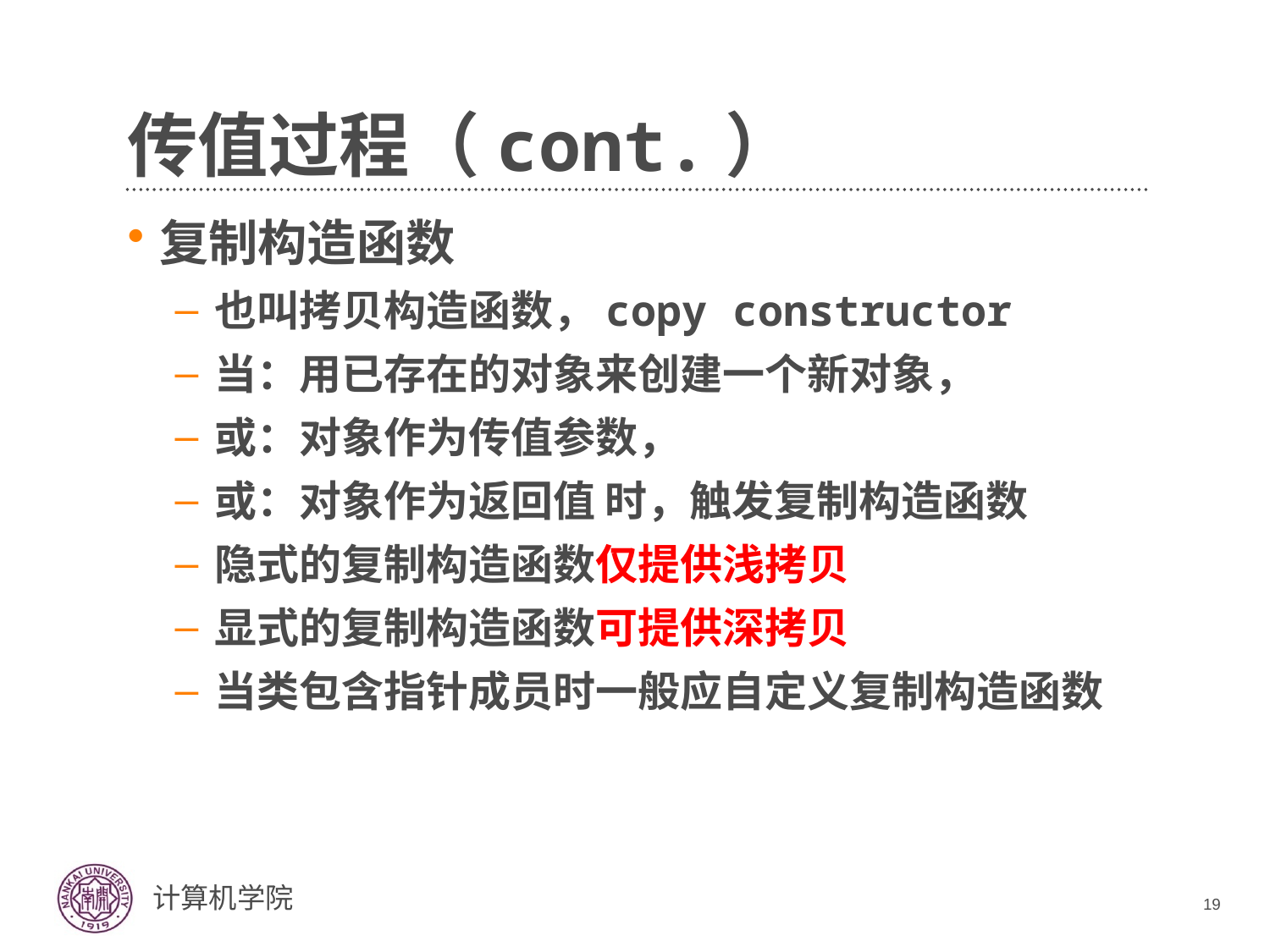

# 传值过程（cont.）
复制构造函数
也叫拷贝构造函数，copy constructor
当：用已存在的对象来创建一个新对象，
或：对象作为传值参数，
或：对象作为返回值 时，触发复制构造函数
隐式的复制构造函数仅提供浅拷贝
显式的复制构造函数可提供深拷贝
当类包含指针成员时一般应自定义复制构造函数
19